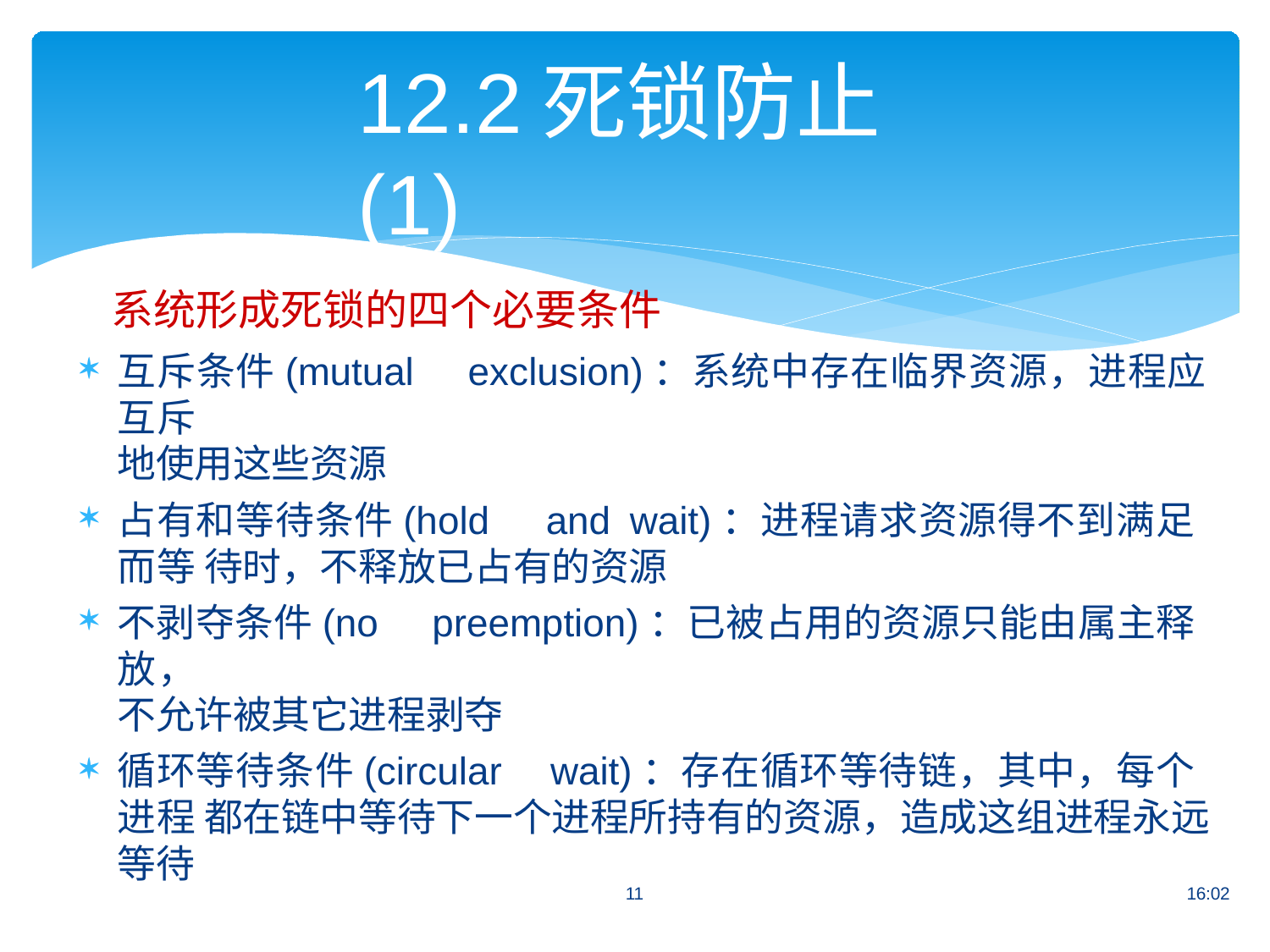

# 12.2死锁防止(1)
系统形成死锁的四个必要条件
互斥条件(mutual	exclusion)：系统中存在临界资源，进程应互斥
地使用这些资源
占有和等待条件(hold	and	wait)：进程请求资源得不到满足而等 待时，不释放已占有的资源
不剥夺条件(no	preemption)：已被占用的资源只能由属主释放，
不允许被其它进程剥夺
循环等待条件(circular	wait)：存在循环等待链，其中，每个进程 都在链中等待下一个进程所持有的资源，造成这组进程永远等待
11
16:02